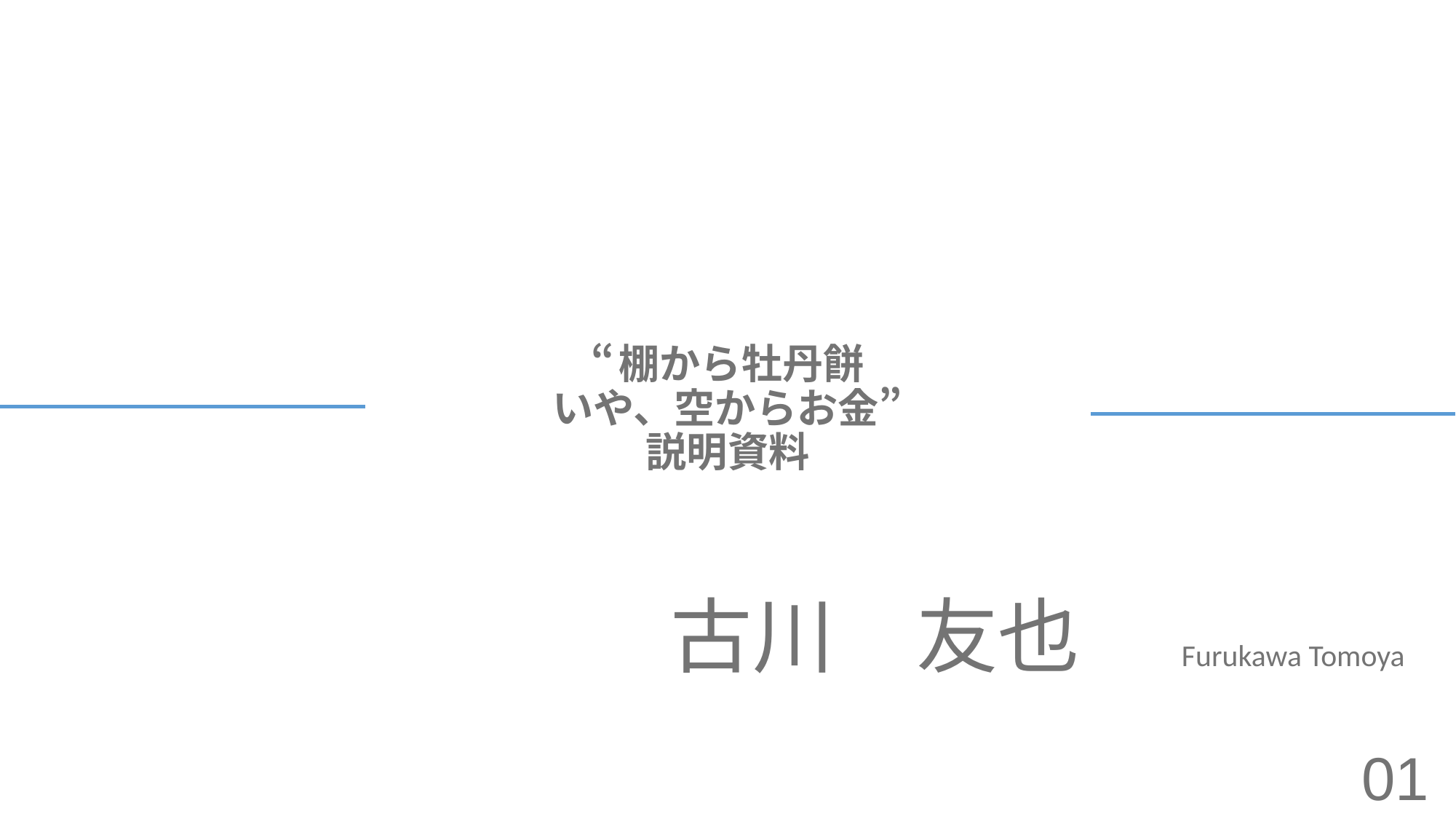

# “棚から牡丹餅 いや、空からお金” 説明資料
古川　友也　Furukawa Tomoya
01